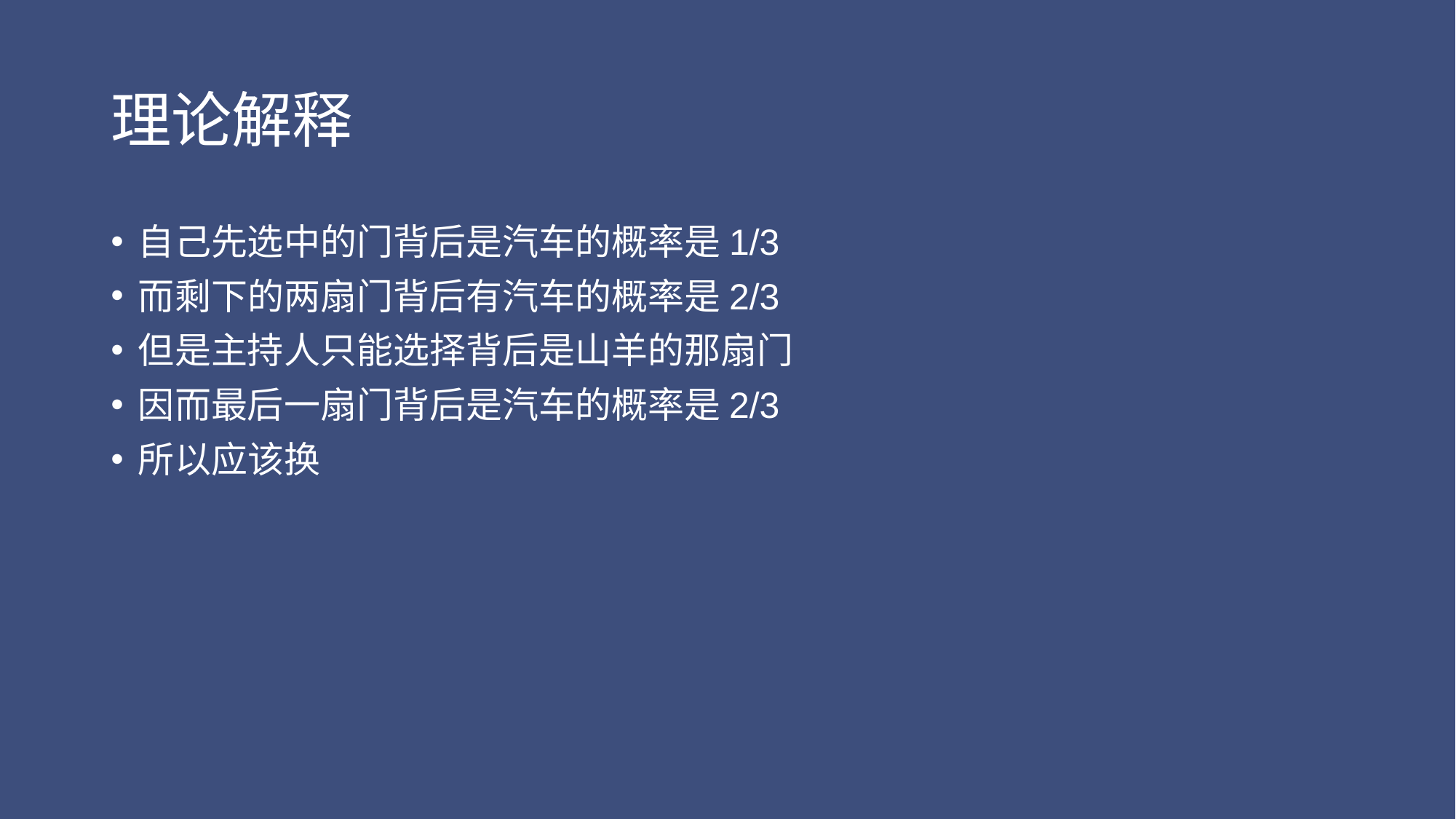

# 理论解释
自己先选中的门背后是汽车的概率是1/3
而剩下的两扇门背后有汽车的概率是2/3
但是主持人只能选择背后是山羊的那扇门
因而最后一扇门背后是汽车的概率是2/3
所以应该换